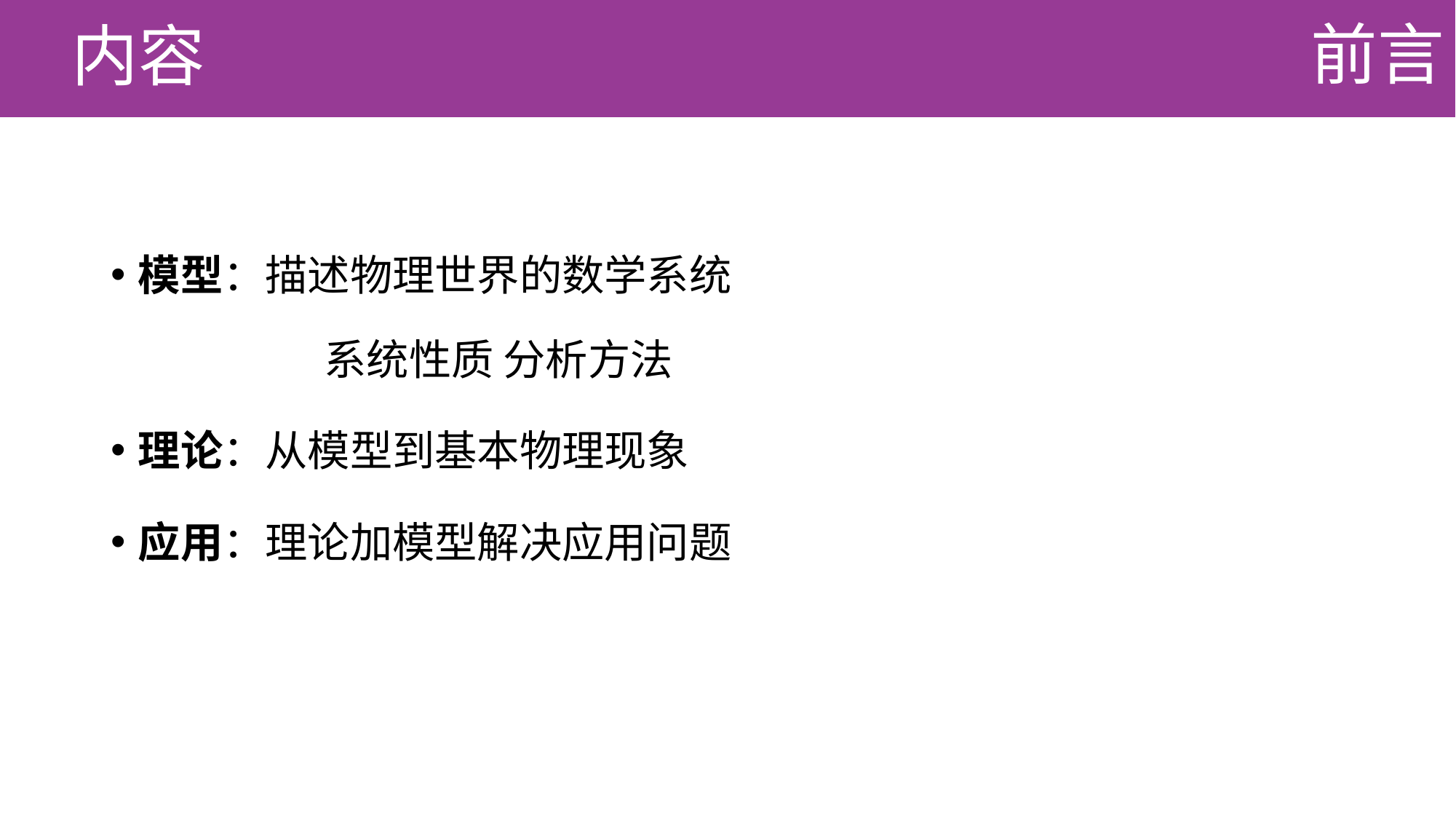

内容
# 前言
模型：描述物理世界的数学系统
	     系统性质 分析方法
理论：从模型到基本物理现象
应用：理论加模型解决应用问题